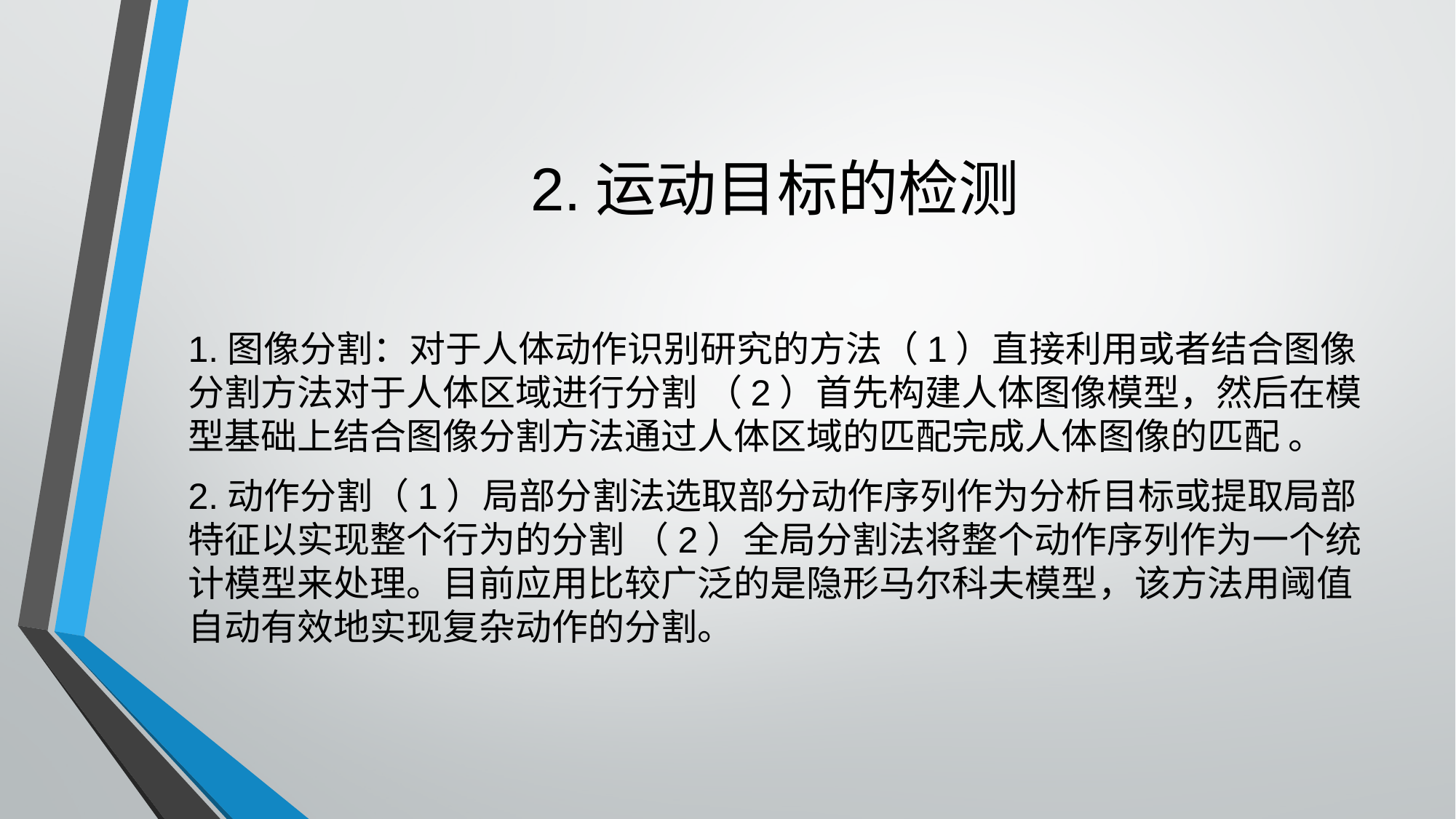

# 2.运动目标的检测
1.图像分割：对于人体动作识别研究的方法（1）直接利用或者结合图像分割方法对于人体区域进行分割 （2）首先构建人体图像模型，然后在模型基础上结合图像分割方法通过人体区域的匹配完成人体图像的匹配 。
2.动作分割（1）局部分割法选取部分动作序列作为分析目标或提取局部特征以实现整个行为的分割 （2）全局分割法将整个动作序列作为一个统计模型来处理。目前应用比较广泛的是隐形马尔科夫模型，该方法用阈值自动有效地实现复杂动作的分割。